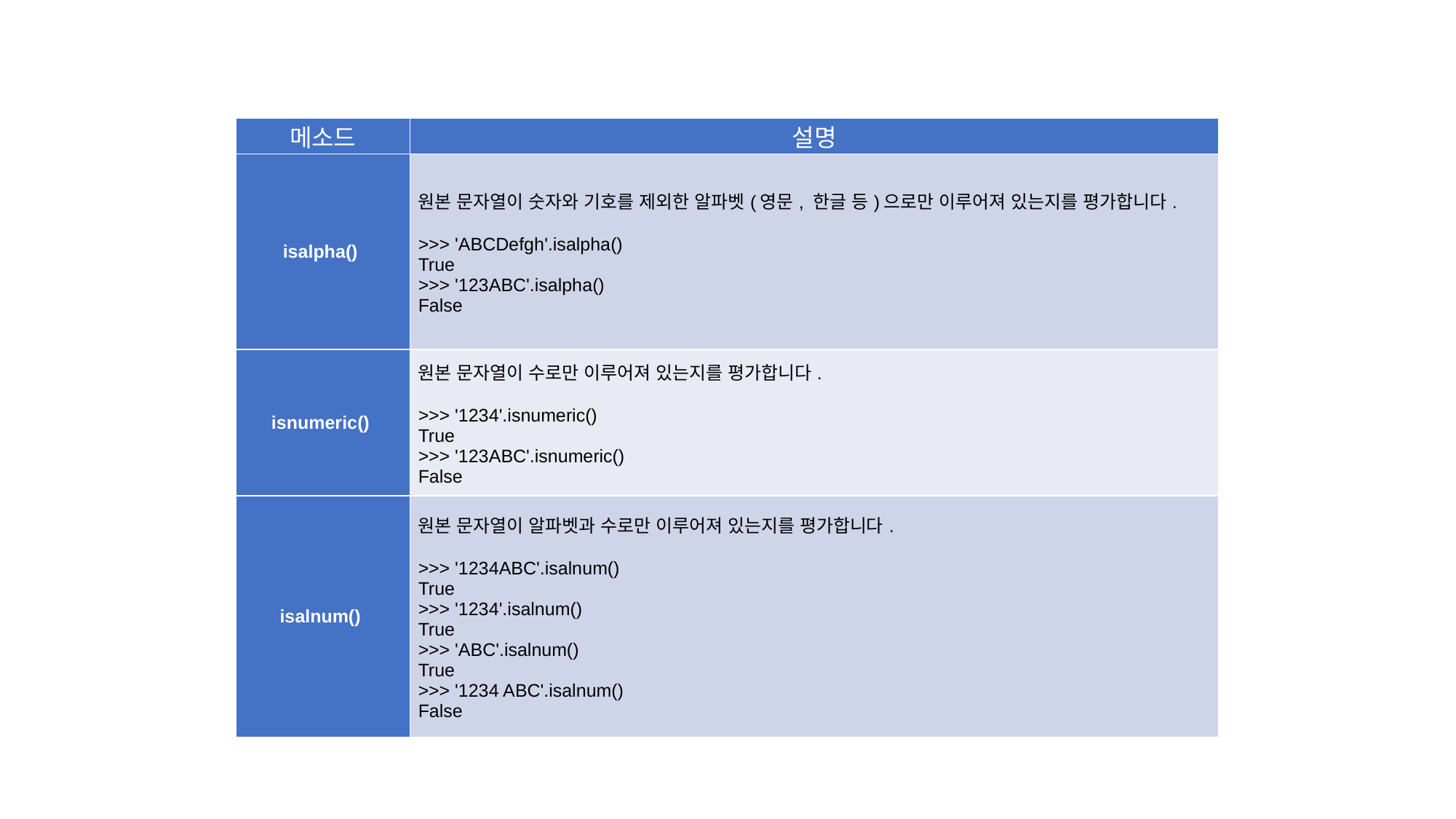

| 메소드 | 설명 |
| --- | --- |
| isalpha() | 원본 문자열이 숫자와 기호를 제외한 알파벳(영문, 한글 등)으로만 이루어져 있는지를 평가합니다.   >>> 'ABCDefgh'.isalpha() True >>> '123ABC'.isalpha() False |
| isnumeric() | 원본 문자열이 수로만 이루어져 있는지를 평가합니다.   >>> '1234'.isnumeric() True >>> '123ABC'.isnumeric() False |
| isalnum() | 원본 문자열이 알파벳과 수로만 이루어져 있는지를 평가합니다.   >>> '1234ABC'.isalnum() True >>> '1234'.isalnum() True >>> 'ABC'.isalnum() True >>> '1234 ABC'.isalnum() False |